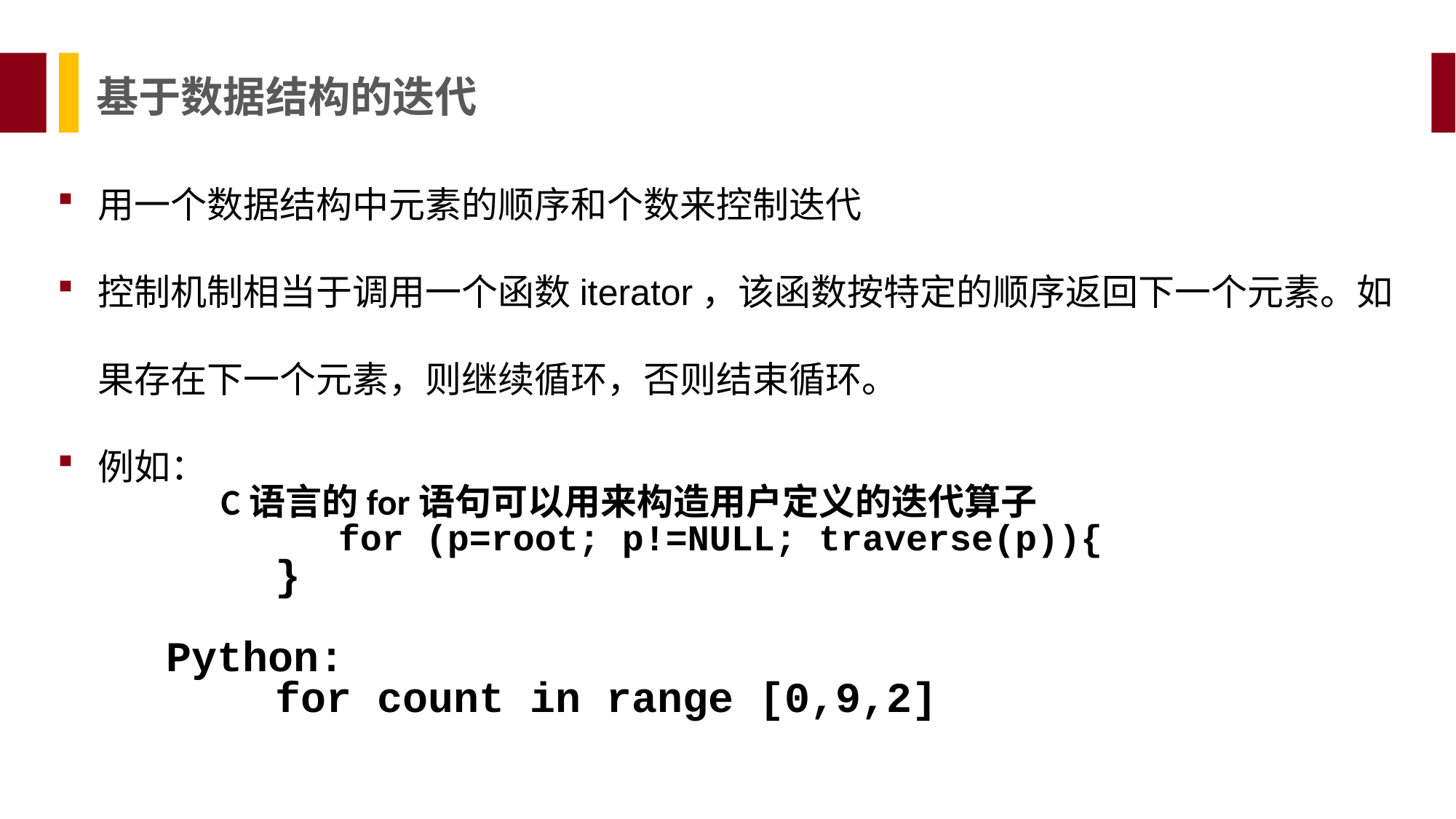

基于数据结构的迭代
用一个数据结构中元素的顺序和个数来控制迭代
控制机制相当于调用一个函数iterator，该函数按特定的顺序返回下一个元素。如果存在下一个元素，则继续循环，否则结束循环。
例如：
	C语言的for语句可以用来构造用户定义的迭代算子
		 for (p=root; p!=NULL; traverse(p)){
 	   	}

	Python:
 		for count in range [0,9,2]